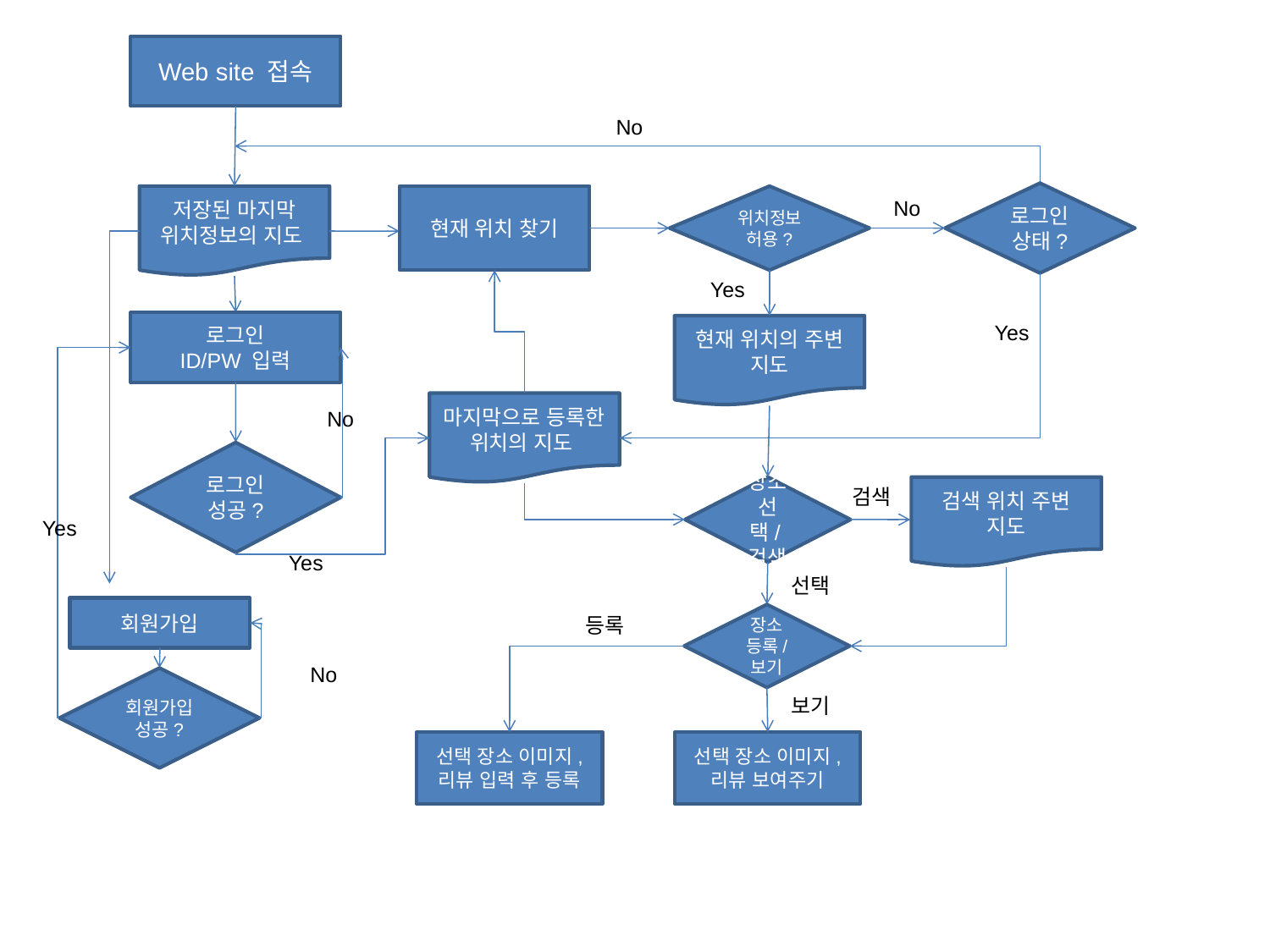

Web site 접속
No
로그인 상태?
저장된 마지막 위치정보의 지도
현재 위치 찾기
위치정보 허용?
No
Yes
로그인
ID/PW 입력
Yes
현재 위치의 주변 지도
마지막으로 등록한 위치의 지도
No
로그인 성공?
장소
선택/검색
검색
검색 위치 주변 지도
Yes
Yes
선택
회원가입
장소
등록/ 보기
등록
No
회원가입 성공?
보기
선택 장소 이미지, 리뷰 입력 후 등록
선택 장소 이미지, 리뷰 보여주기